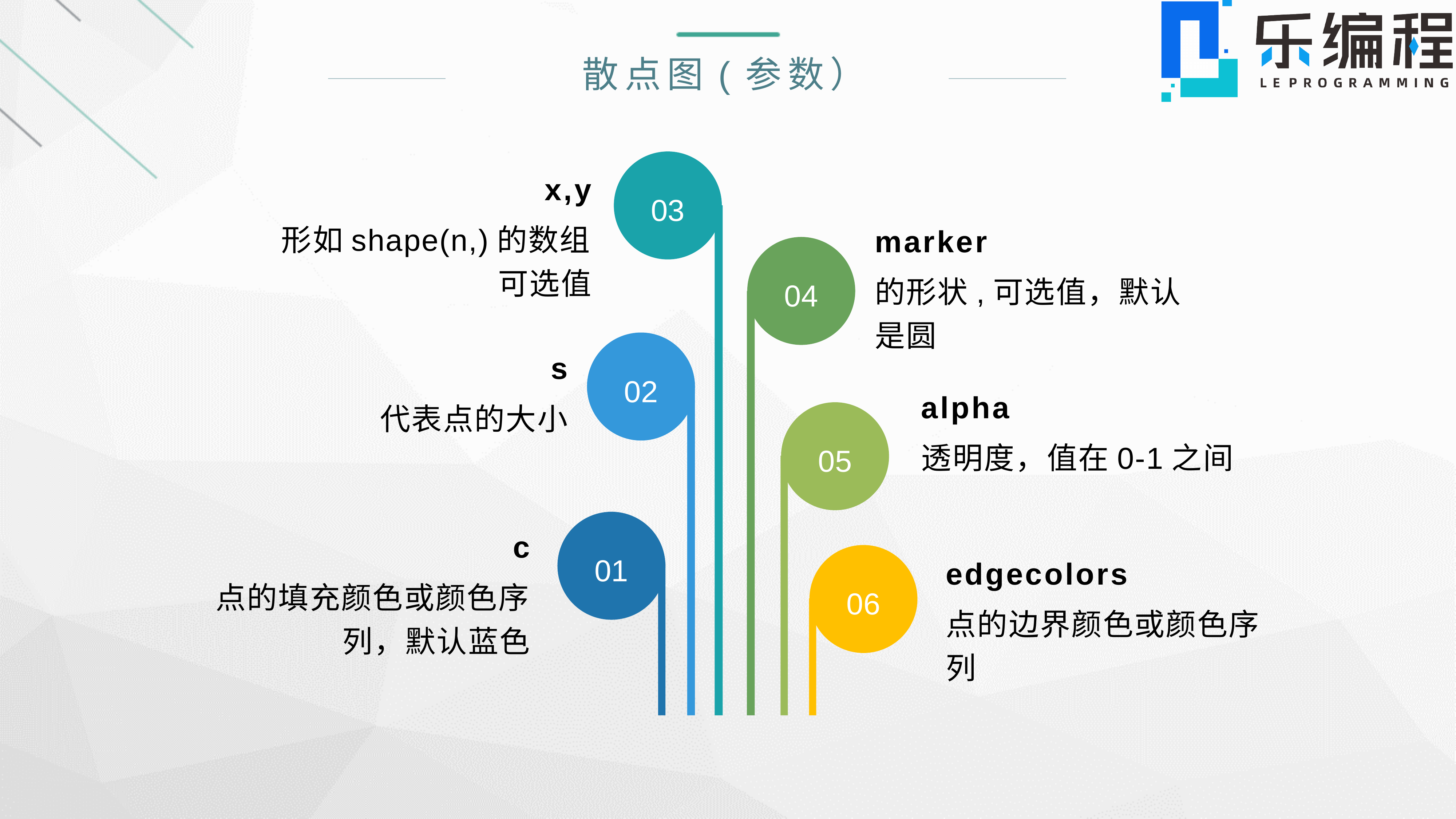

散点图(参数）
03
x,y

形如shape(n,)的数组可选值
marker
04
的形状,可选值，默认是圆

02
s
alpha

代表点的大小
05
透明度，值在0-1之间

01
c
06
edgecolors

点的填充颜色或颜色序列，默认蓝色
点的边界颜色或颜色序列